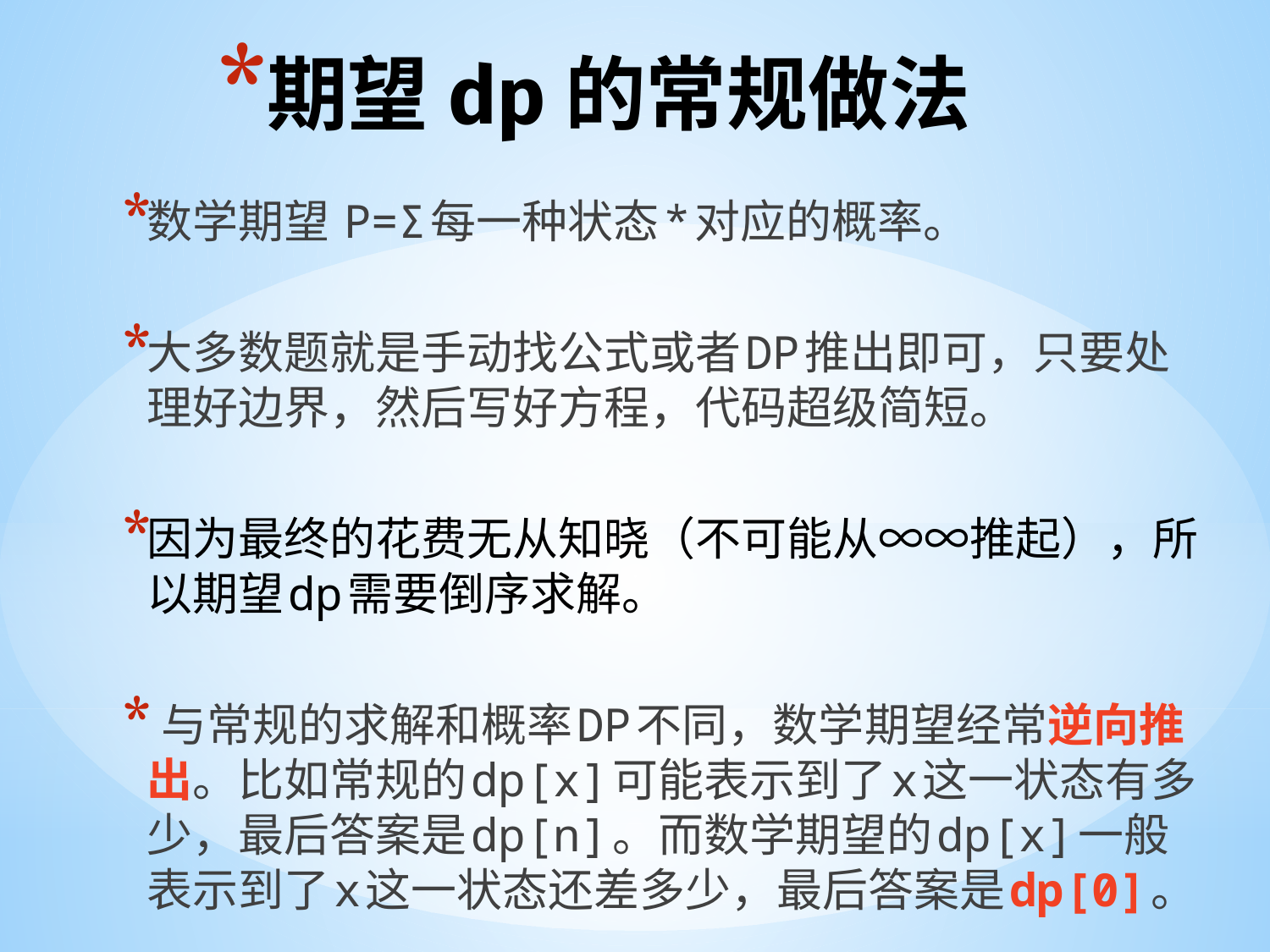

# 期望dp的常规做法
数学期望 P=Σ每一种状态*对应的概率。

大多数题就是手动找公式或者DP推出即可，只要处理好边界，然后写好方程，代码超级简短。

因为最终的花费无从知晓（不可能从∞∞推起），所以期望dp需要倒序求解。

 与常规的求解和概率DP不同，数学期望经常逆向推出。比如常规的dp[x]可能表示到了x这一状态有多少，最后答案是dp[n]。而数学期望的dp[x]一般表示到了x这一状态还差多少，最后答案是dp[0]。